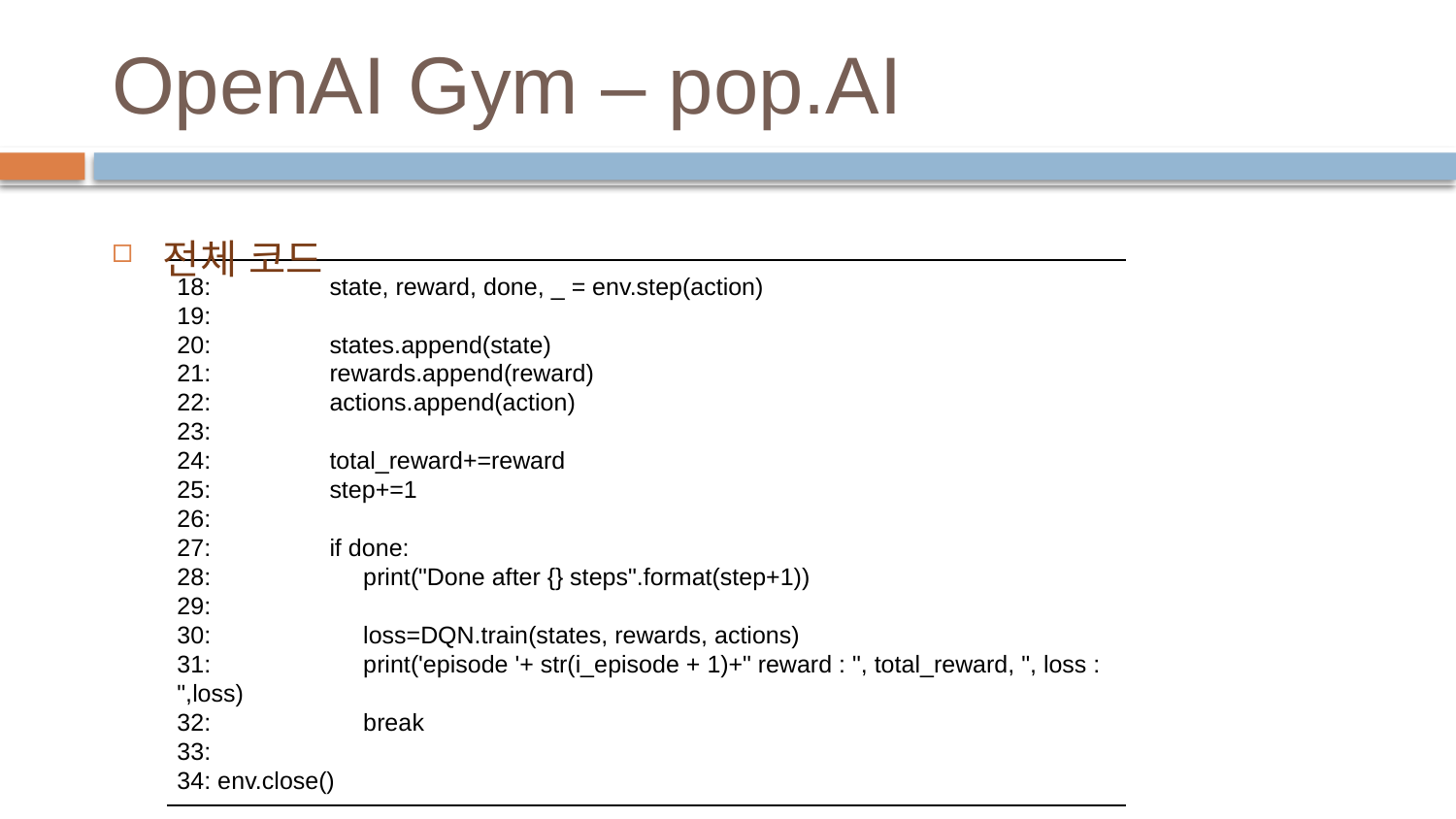

# OpenAI Gym – pop.AI
전체 코드
| 18: state, reward, done, \_ = env.step(action) 19: 20: states.append(state) 21: rewards.append(reward) 22: actions.append(action) 23: 24: total\_reward+=reward 25: step+=1 26: 27: if done: 28: print("Done after {} steps".format(step+1)) 29: 30: loss=DQN.train(states, rewards, actions) 31: print('episode '+ str(i\_episode + 1)+" reward : ", total\_reward, ", loss : ",loss) 32: break 33: 34: env.close() |
| --- |